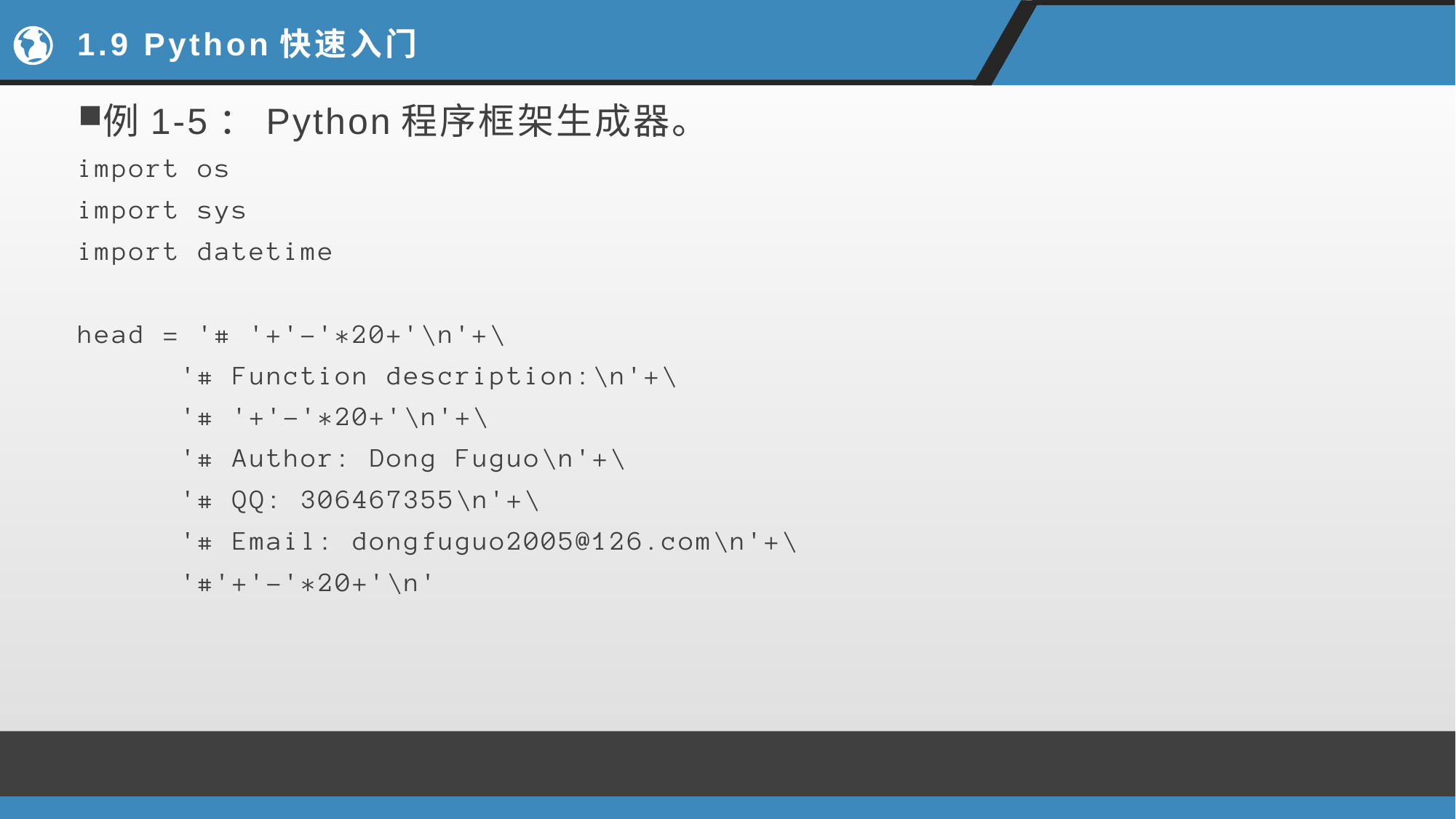

# 1.9 Python快速入门

例1-5：Python程序框架生成器。
import os
import sys
import datetime

head = '# '+'-'*20+'\n'+\
      '# Function description:\n'+\
      '# '+'-'*20+'\n'+\
      '# Author: Dong Fuguo\n'+\
      '# QQ: 306467355\n'+\
      '# Email: dongfuguo2005@126.com\n'+\
      '#'+'-'*20+'\n'